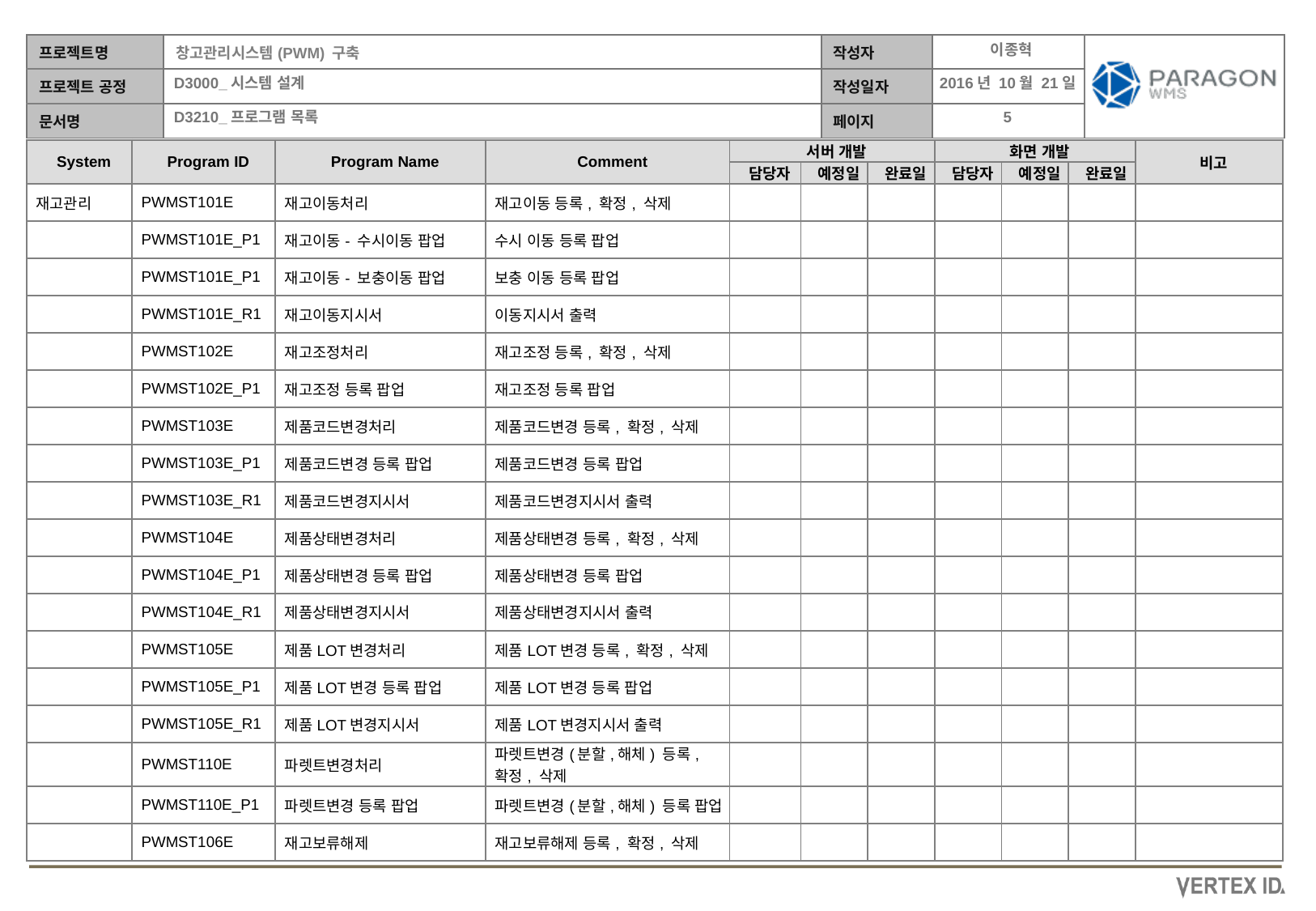

이종혁
2016년 10월 21일
| System | Program ID | Program Name | Comment | 서버 개발 |  |  | 화면 개발 |  |  | 비고 |
| --- | --- | --- | --- | --- | --- | --- | --- | --- | --- | --- |
|  |  |  |  | 담당자 | 예정일 | 완료일 | 담당자 | 예정일 | 완료일 |  |
| 재고관리 | PWMST101E | 재고이동처리 | 재고이동 등록, 확정, 삭제 |  |  |  |  |  |  |  |
|  | PWMST101E\_P1 | 재고이동- 수시이동 팝업 | 수시 이동 등록 팝업 |  |  |  |  |  |  |  |
|  | PWMST101E\_P1 | 재고이동- 보충이동 팝업 | 보충 이동 등록 팝업 |  |  |  |  |  |  |  |
|  | PWMST101E\_R1 | 재고이동지시서 | 이동지시서 출력 |  |  |  |  |  |  |  |
|  | PWMST102E | 재고조정처리 | 재고조정 등록, 확정, 삭제 |  |  |  |  |  |  |  |
|  | PWMST102E\_P1 | 재고조정 등록 팝업 | 재고조정 등록 팝업 |  |  |  |  |  |  |  |
|  | PWMST103E | 제품코드변경처리 | 제품코드변경 등록, 확정, 삭제 |  |  |  |  |  |  |  |
|  | PWMST103E\_P1 | 제품코드변경 등록 팝업 | 제품코드변경 등록 팝업 |  |  |  |  |  |  |  |
|  | PWMST103E\_R1 | 제품코드변경지시서 | 제품코드변경지시서 출력 |  |  |  |  |  |  |  |
|  | PWMST104E | 제품상태변경처리 | 제품상태변경 등록, 확정, 삭제 |  |  |  |  |  |  |  |
|  | PWMST104E\_P1 | 제품상태변경 등록 팝업 | 제품상태변경 등록 팝업 |  |  |  |  |  |  |  |
|  | PWMST104E\_R1 | 제품상태변경지시서 | 제품상태변경지시서 출력 |  |  |  |  |  |  |  |
|  | PWMST105E | 제품LOT변경처리 | 제품LOT변경 등록, 확정, 삭제 |  |  |  |  |  |  |  |
|  | PWMST105E\_P1 | 제품LOT변경 등록 팝업 | 제품LOT변경 등록 팝업 |  |  |  |  |  |  |  |
|  | PWMST105E\_R1 | 제품LOT변경지시서 | 제품LOT변경지시서 출력 |  |  |  |  |  |  |  |
|  | PWMST110E | 파렛트변경처리 | 파렛트변경(분할,해체) 등록, 확정, 삭제 |  |  |  |  |  |  |  |
|  | PWMST110E\_P1 | 파렛트변경 등록 팝업 | 파렛트변경(분할,해체) 등록 팝업 |  |  |  |  |  |  |  |
|  | PWMST106E | 재고보류해제 | 재고보류해제 등록, 확정, 삭제 |  |  |  |  |  |  |  |